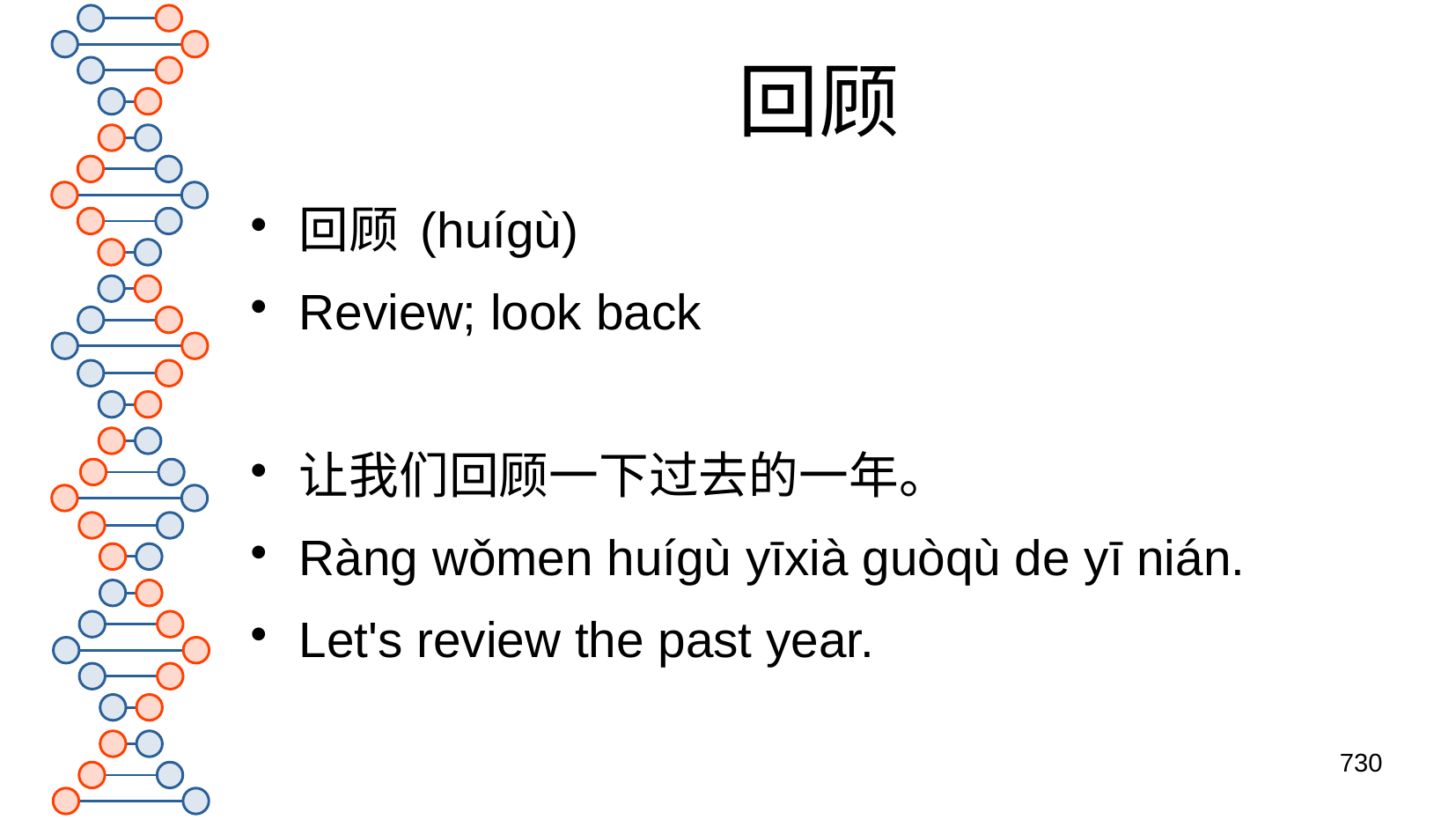

# 回顾
回顾 (huígù)
Review; look back

让我们回顾一下过去的一年。
Ràng wǒmen huígù yīxià guòqù de yī nián.
Let's review the past year.

730